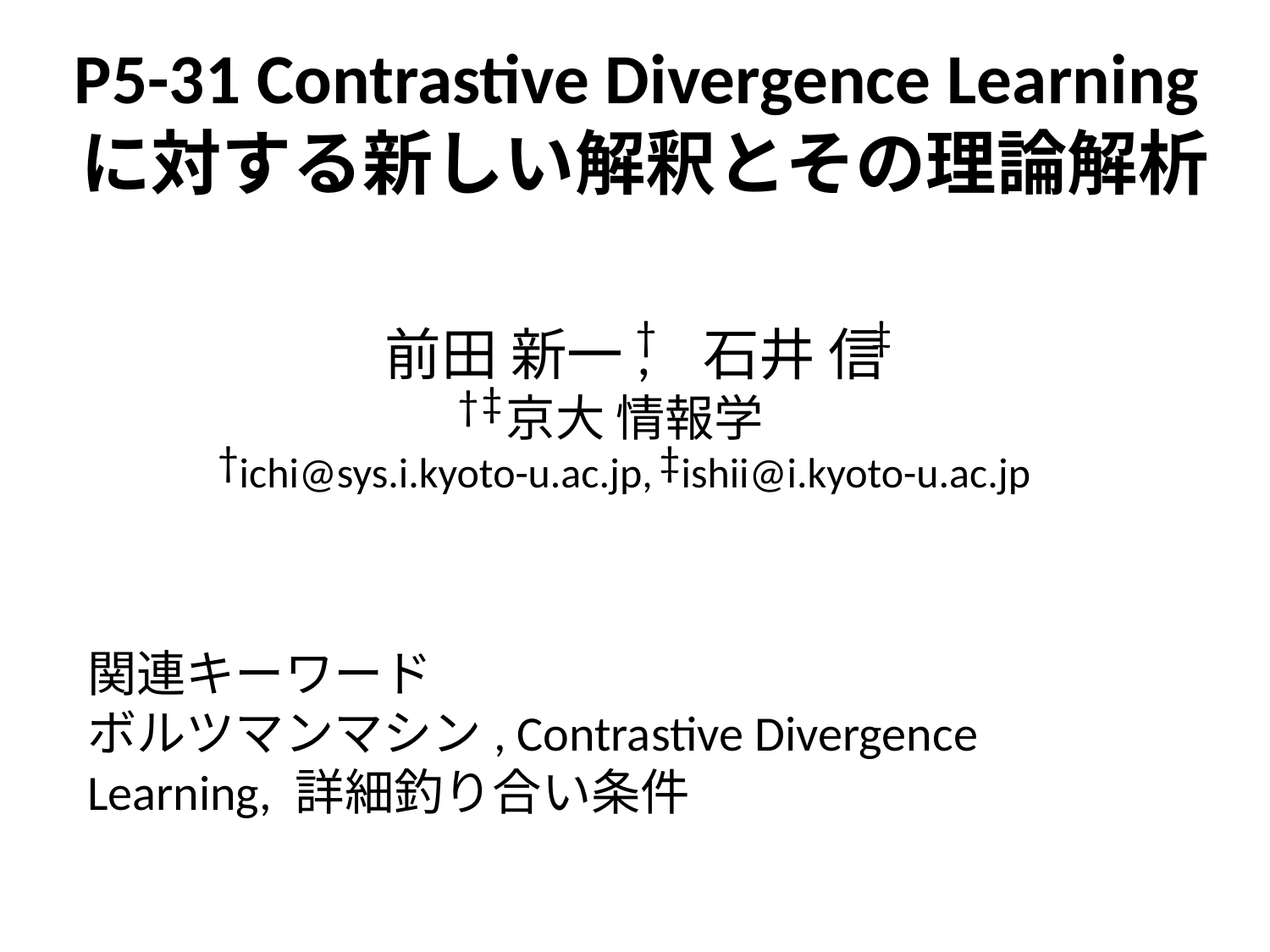

# P5-31 Contrastive Divergence Learningに対する新しい解釈とその理論解析
†
‡
前田 新一,   石井 信
京大 情報学
ichi@sys.i.kyoto-u.ac.jp,   ishii@i.kyoto-u.ac.jp
‡
†
‡
†
関連キーワード
ボルツマンマシン, Contrastive Divergence Learning, 詳細釣り合い条件